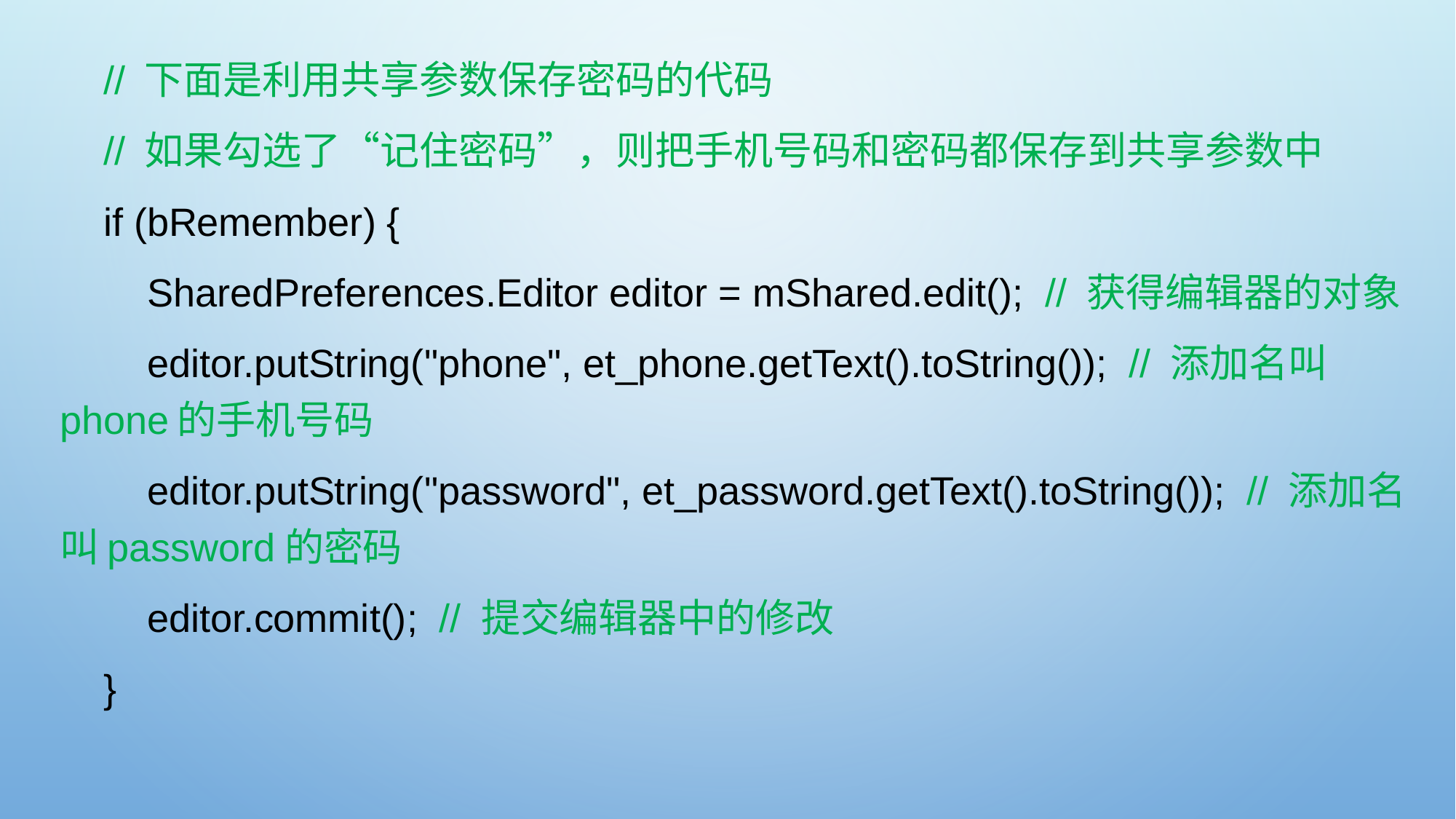

// 下面是利用共享参数保存密码的代码
    // 如果勾选了“记住密码”，则把手机号码和密码都保存到共享参数中
    if (bRemember) {
        SharedPreferences.Editor editor = mShared.edit();  // 获得编辑器的对象
        editor.putString("phone", et_phone.getText().toString());  // 添加名叫phone的手机号码
        editor.putString("password", et_password.getText().toString());  // 添加名叫password的密码
        editor.commit();  // 提交编辑器中的修改
    }